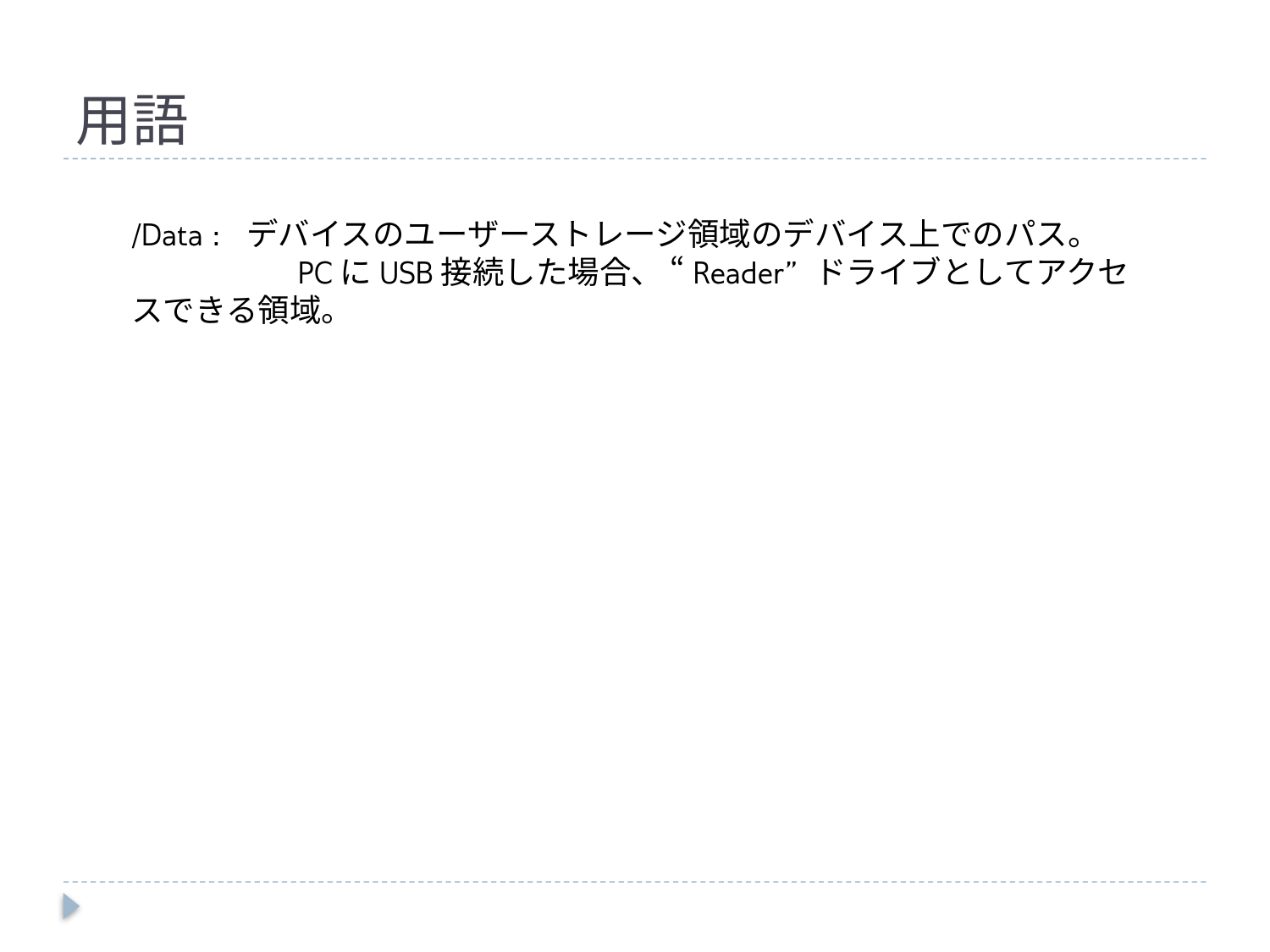

# 用語
/Data :  デバイスのユーザーストレージ領域のデバイス上でのパス。
　　　　　PCにUSB接続した場合、 “Reader” ドライブとしてアクセスできる領域。